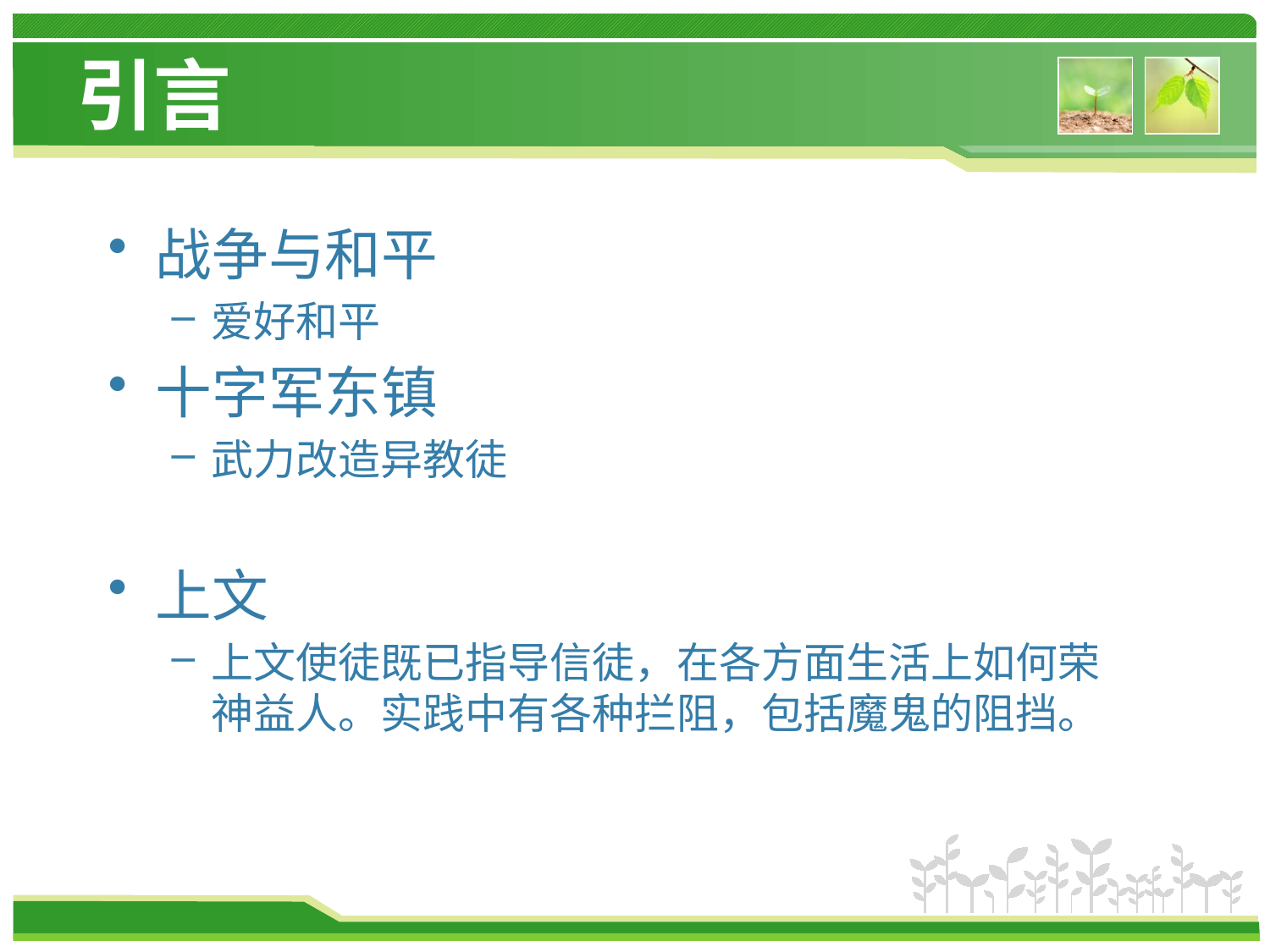

# 引言
战争与和平
爱好和平
十字军东镇
武力改造异教徒
上文
上文使徒既已指导信徒，在各方面生活上如何荣神益人。实践中有各种拦阻，包括魔鬼的阻挡。